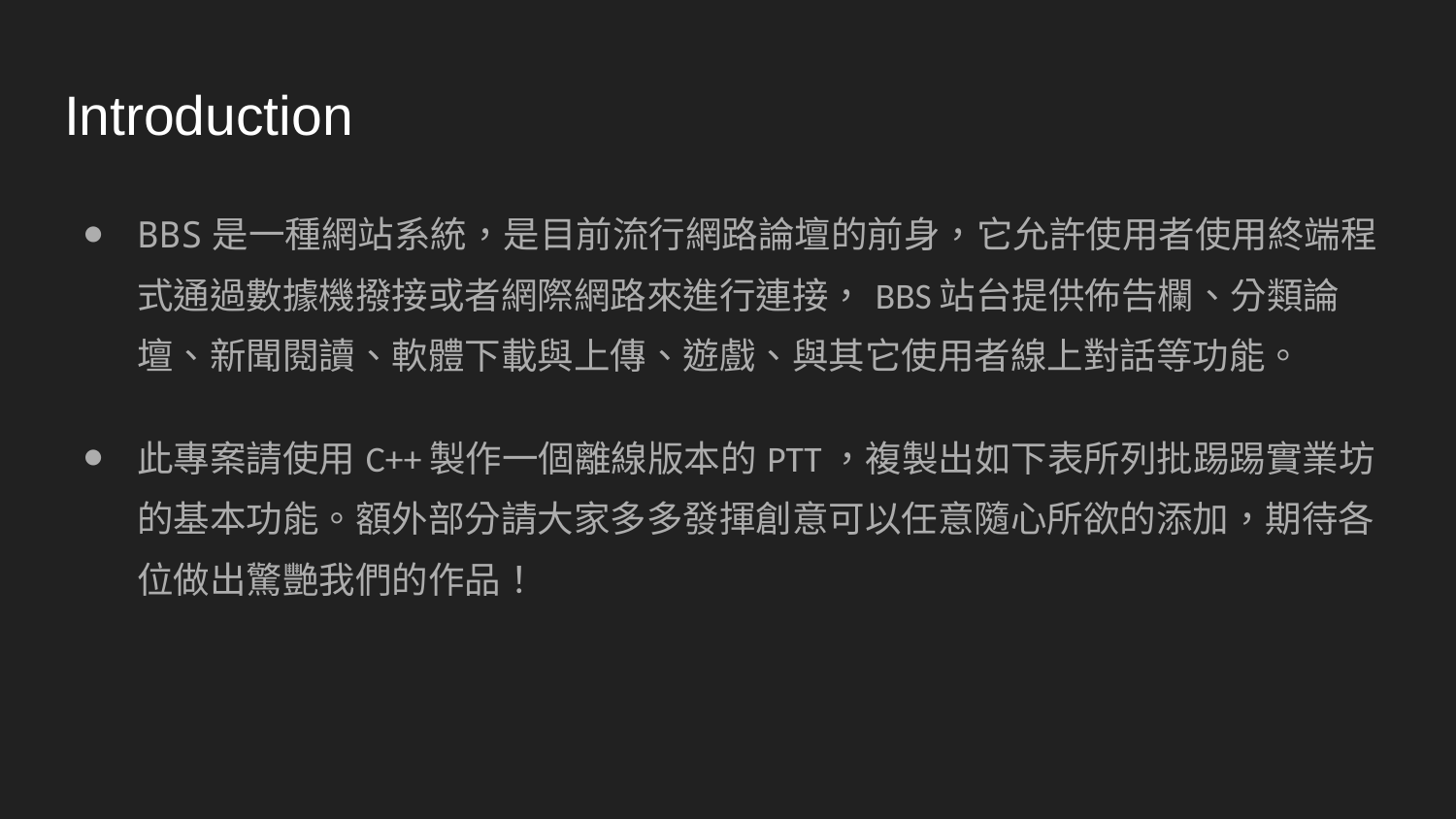

# Introduction
BBS是一種網站系統，是目前流行網路論壇的前身，它允許使用者使用終端程式通過數據機撥接或者網際網路來進行連接，BBS站台提供佈告欄、分類論壇、新聞閱讀、軟體下載與上傳、遊戲、與其它使用者線上對話等功能。

此專案請使用C++製作一個離線版本的PTT，複製出如下表所列批踢踢實業坊的基本功能。額外部分請大家多多發揮創意可以任意隨心所欲的添加，期待各位做出驚艷我們的作品！